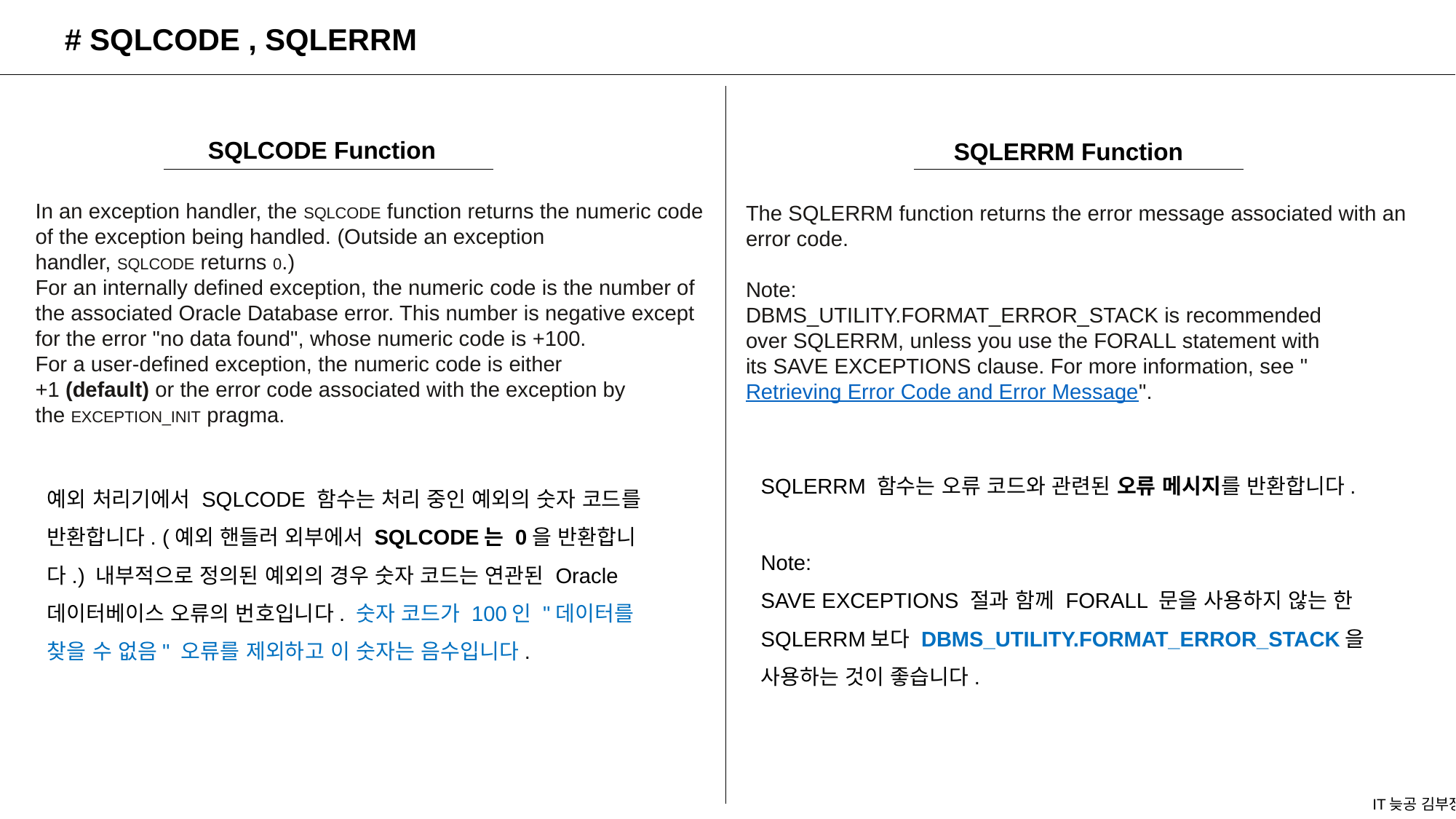

# SQLCODE , SQLERRM
SQLERRM Function
SQLCODE Function
In an exception handler, the SQLCODE function returns the numeric code of the exception being handled. (Outside an exception handler, SQLCODE returns 0.)
For an internally defined exception, the numeric code is the number of the associated Oracle Database error. This number is negative except for the error "no data found", whose numeric code is +100.
For a user-defined exception, the numeric code is either +1 (default) or the error code associated with the exception by the EXCEPTION_INIT pragma.
The SQLERRM function returns the error message associated with an error code.
Note:
DBMS_UTILITY.FORMAT_ERROR_STACK is recommended over SQLERRM, unless you use the FORALL statement with its SAVE EXCEPTIONS clause. For more information, see "Retrieving Error Code and Error Message".

SQLERRM 함수는 오류 코드와 관련된 오류 메시지를 반환합니다.

Note:
SAVE EXCEPTIONS 절과 함께 FORALL 문을 사용하지 않는 한 SQLERRM보다 DBMS_UTILITY.FORMAT_ERROR_STACK을 사용하는 것이 좋습니다.
예외 처리기에서 SQLCODE 함수는 처리 중인 예외의 숫자 코드를 반환합니다. (예외 핸들러 외부에서 SQLCODE는 0을 반환합니다.) 내부적으로 정의된 예외의 경우 숫자 코드는 연관된 Oracle 데이터베이스 오류의 번호입니다. 숫자 코드가 100인 "데이터를 찾을 수 없음" 오류를 제외하고 이 숫자는 음수입니다.
IT늦공 김부장